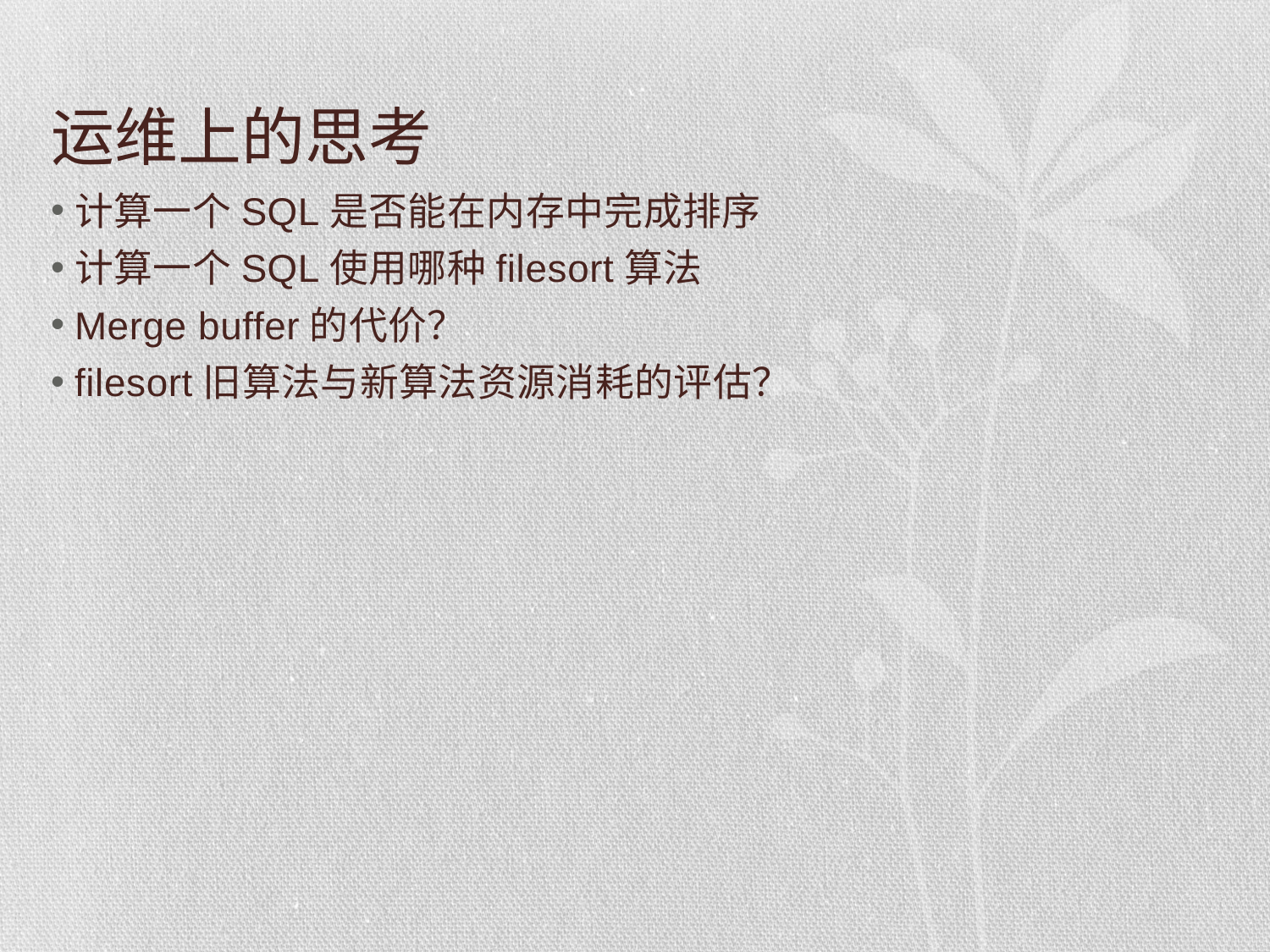

# 运维上的思考
计算一个SQL是否能在内存中完成排序
计算一个SQL使用哪种filesort算法
Merge buffer的代价？
filesort旧算法与新算法资源消耗的评估？